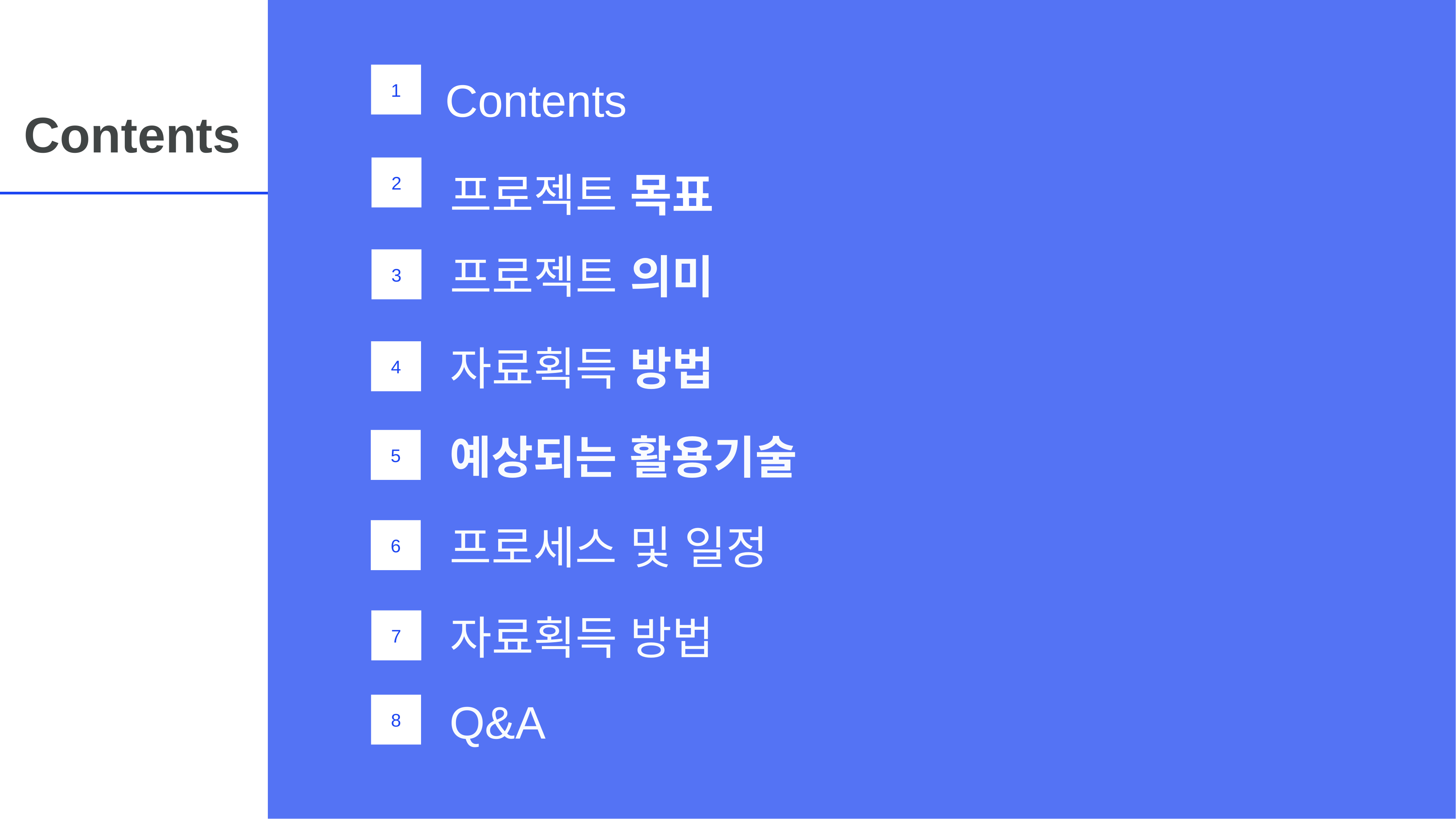

Contents
1
# Contents
프로젝트 목표
2
프로젝트 의미
3
자료획득 방법
4
예상되는 활용기술
5
프로세스 및 일정
6
자료획득 방법
7
Q&A
8